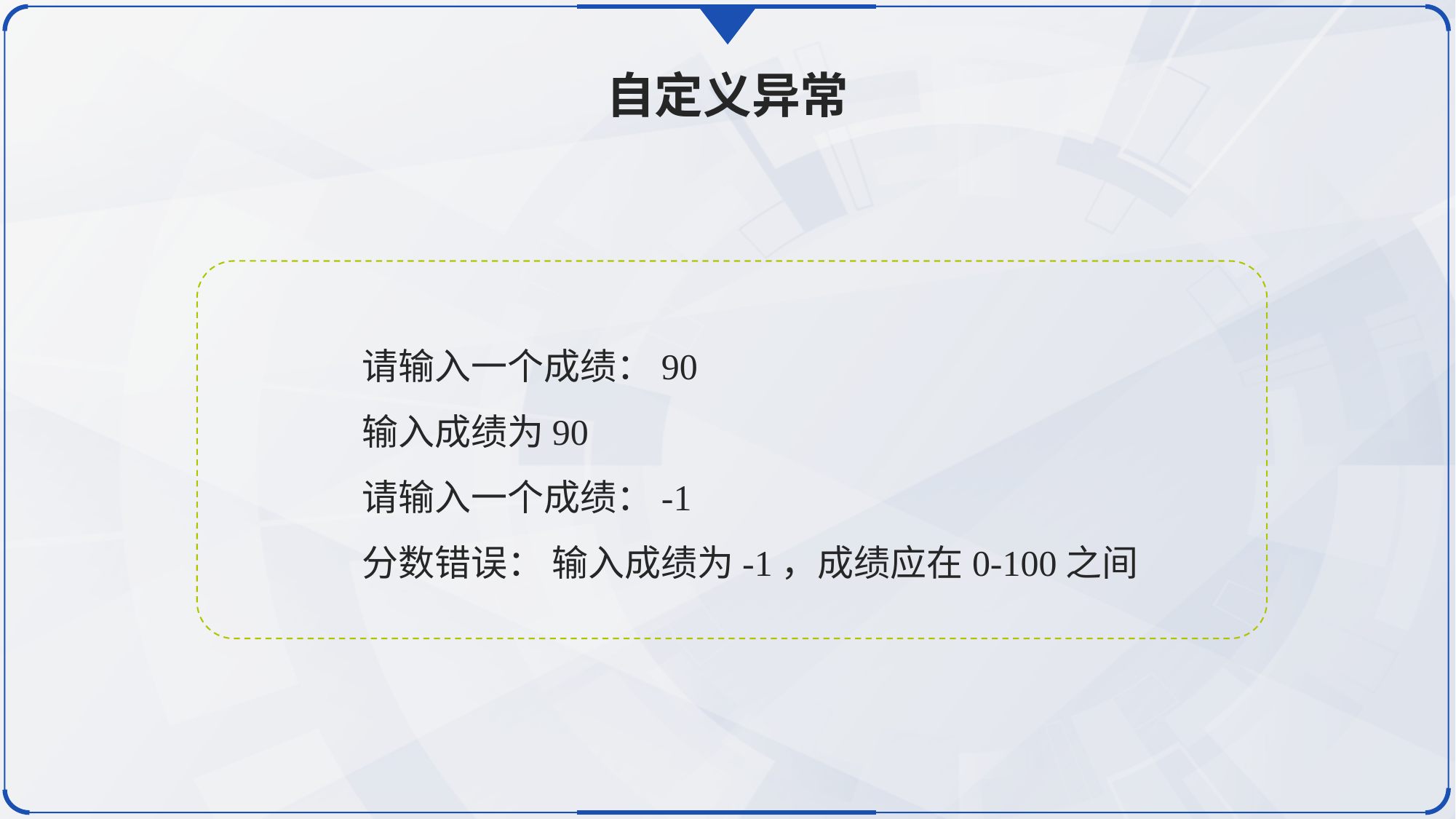

自定义异常

请输入一个成绩：90
输入成绩为90
请输入一个成绩：-1
分数错误： 输入成绩为-1，成绩应在0-100之间